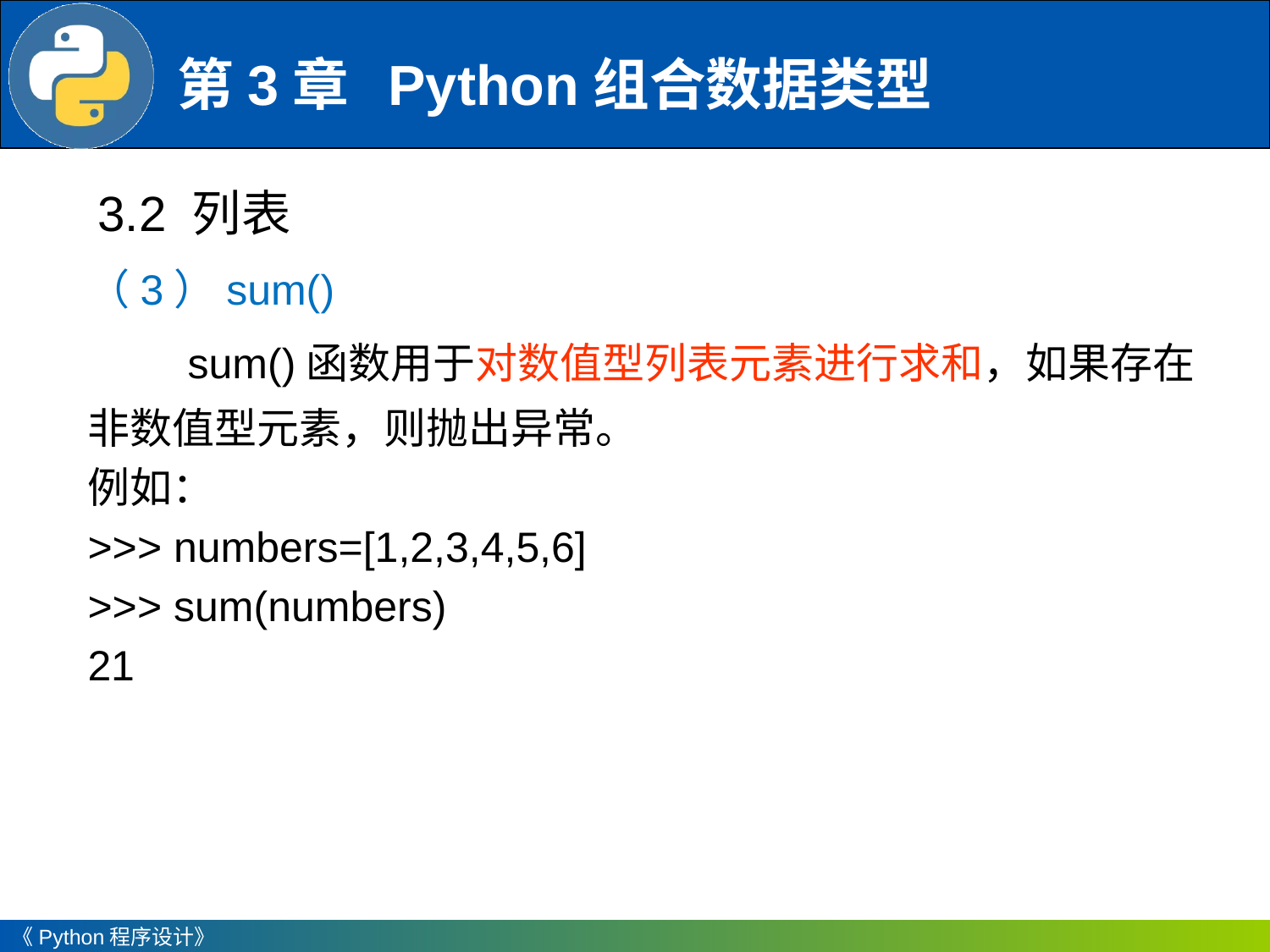

3.2 列表
（3）sum()
sum()函数用于对数值型列表元素进行求和，如果存在非数值型元素，则抛出异常。
例如：
>>> numbers=[1,2,3,4,5,6]
>>> sum(numbers)
21